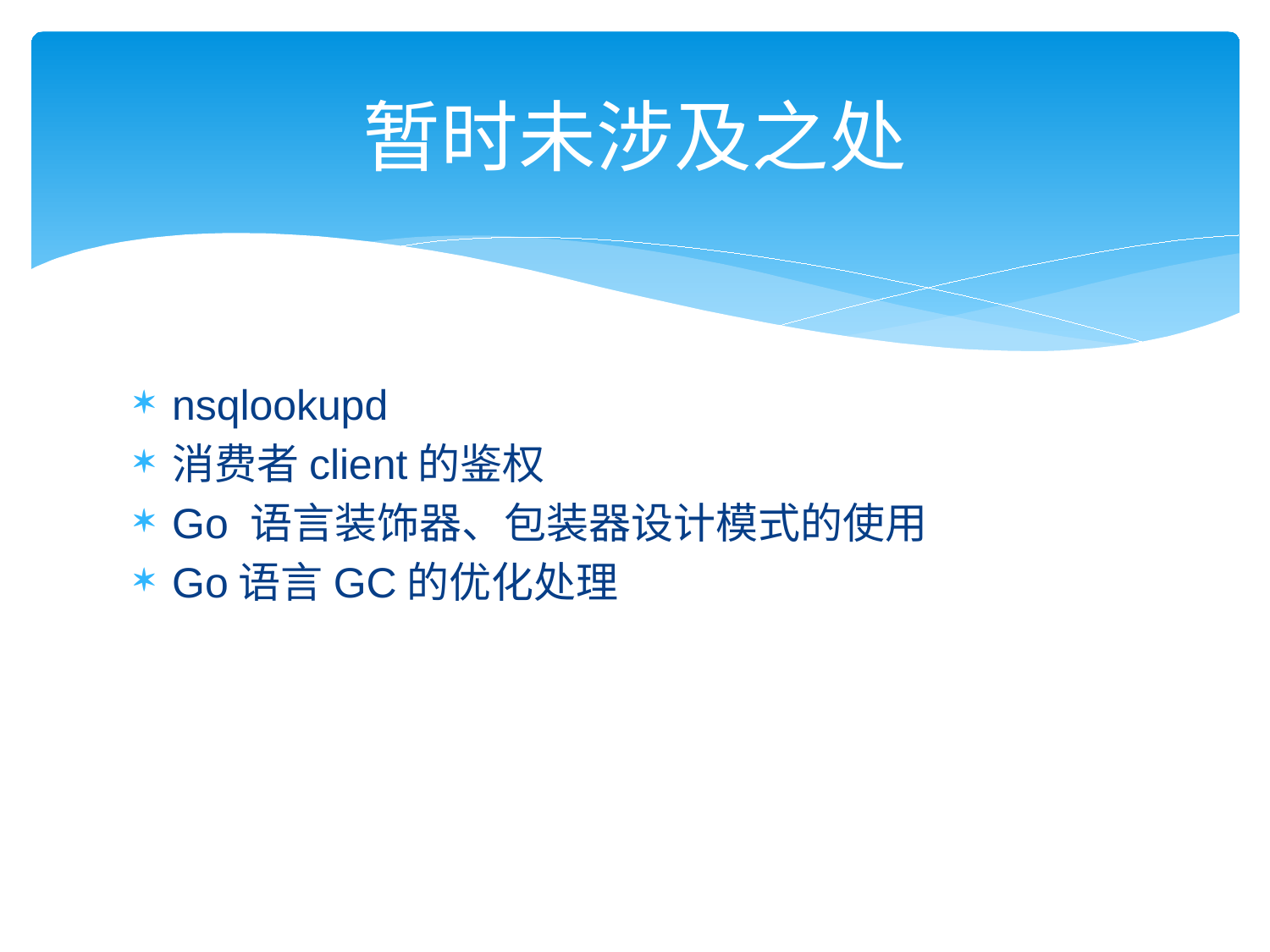

# 暂时未涉及之处
nsqlookupd
消费者client的鉴权
Go 语言装饰器、包装器设计模式的使用
Go语言GC的优化处理